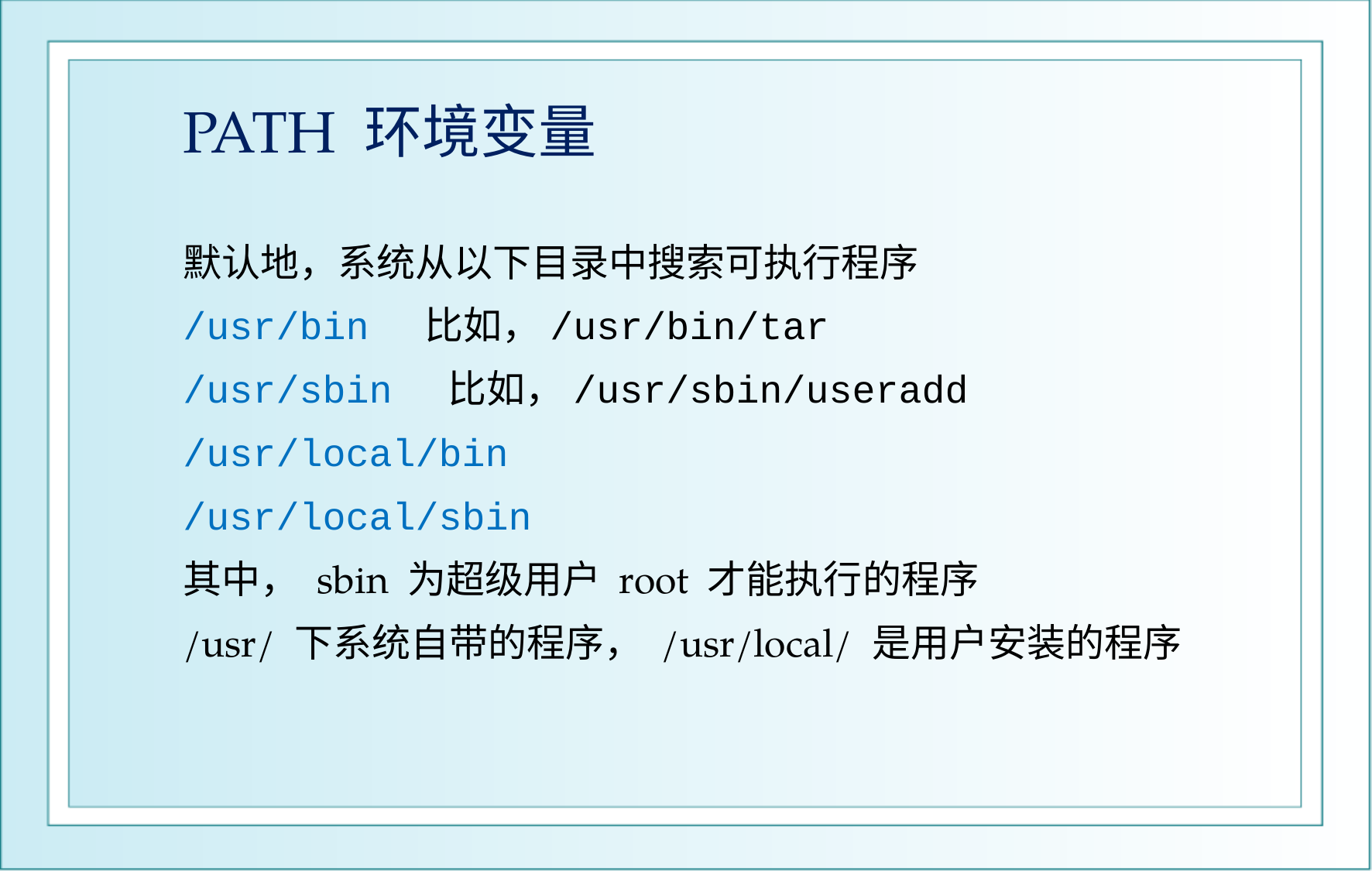

# PATH 环境变量
默认地，系统从以下目录中搜索可执行程序
/usr/bin  比如，/usr/bin/tar
/usr/sbin  比如，/usr/sbin/useradd
/usr/local/bin
/usr/local/sbin
其中， sbin 为超级用户 root 才能执行的程序
/usr/ 下系统自带的程序， /usr/local/ 是用户安装的程序